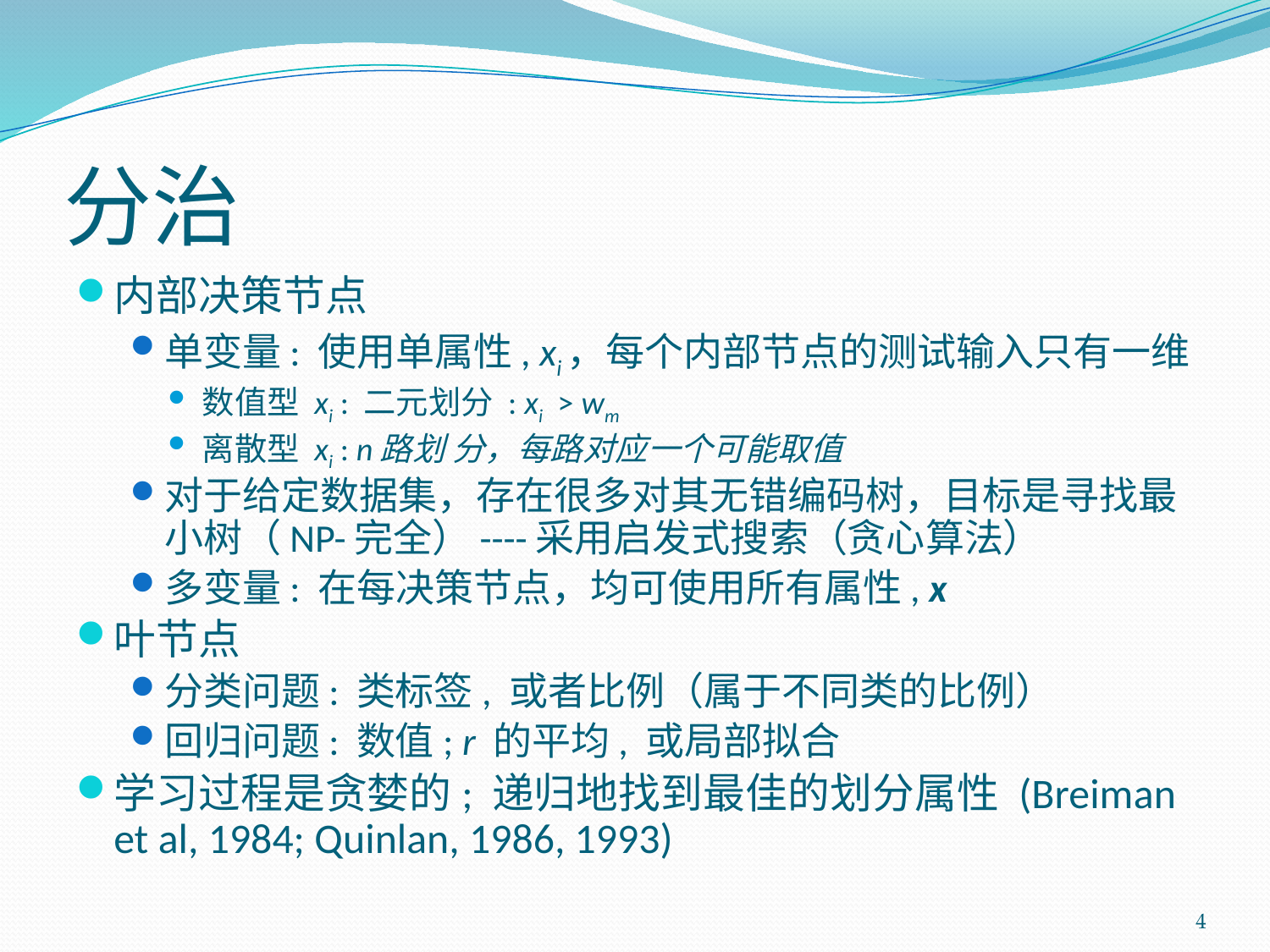

# 分治
内部决策节点
单变量: 使用单属性, xi，每个内部节点的测试输入只有一维
数值型 xi : 二元划分 : xi  > wm
离散型 xi : n路划 分，每路对应一个可能取值
对于给定数据集，存在很多对其无错编码树，目标是寻找最小树（NP-完全）----采用启发式搜索（贪心算法）
多变量: 在每决策节点，均可使用所有属性, x
叶节点
分类问题: 类标签, 或者比例（属于不同类的比例）
回归问题: 数值; r 的平均, 或局部拟合
学习过程是贪婪的; 递归地找到最佳的划分属性 (Breiman et al, 1984; Quinlan, 1986, 1993)
4